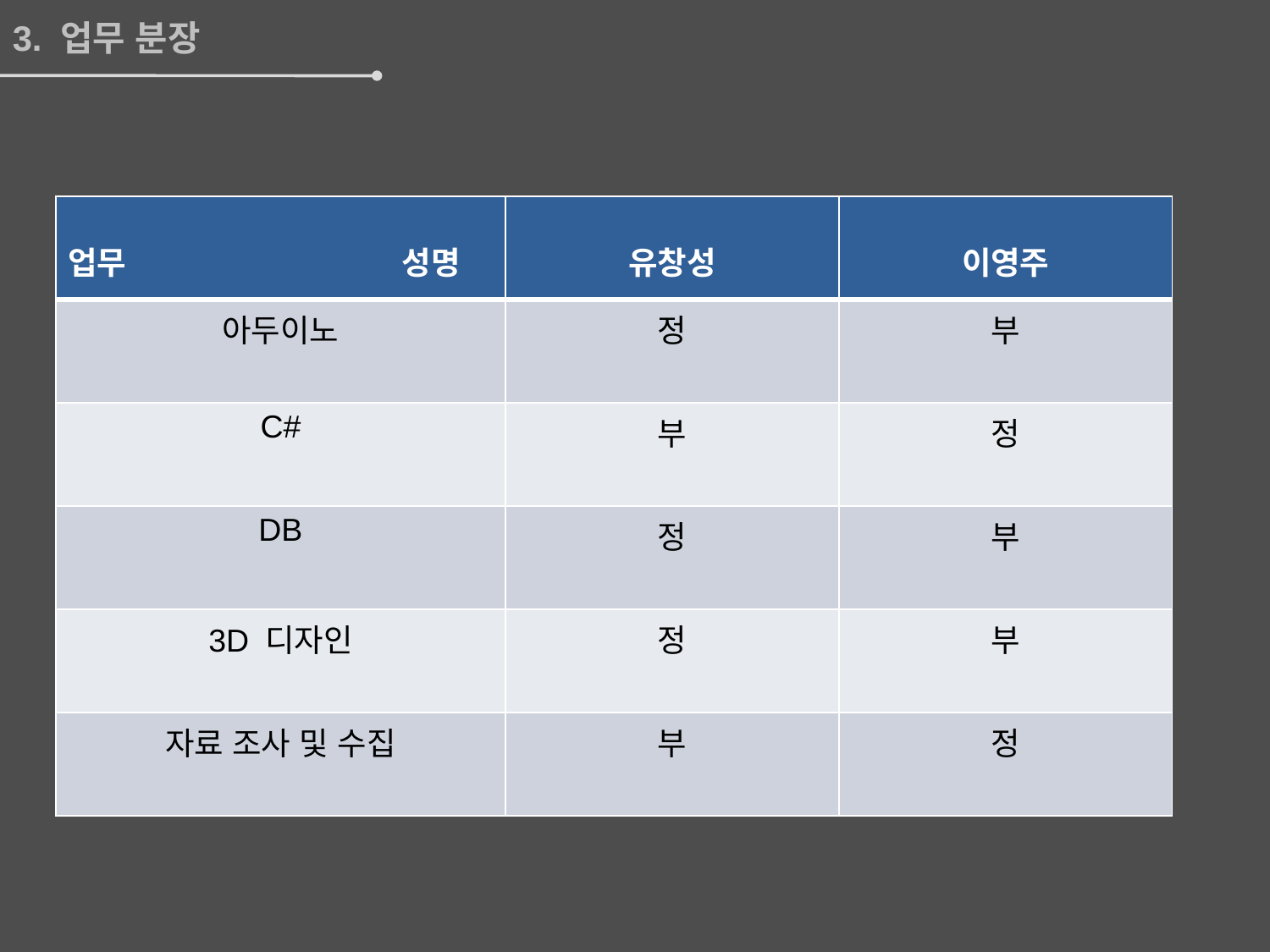

3. 업무 분장
| 업무 성명 | 유창성 | 이영주 |
| --- | --- | --- |
| 아두이노 | 정 | 부 |
| C# | 부 | 정 |
| DB | 정 | 부 |
| 3D 디자인 | 정 | 부 |
| 자료 조사 및 수집 | 부 | 정 |